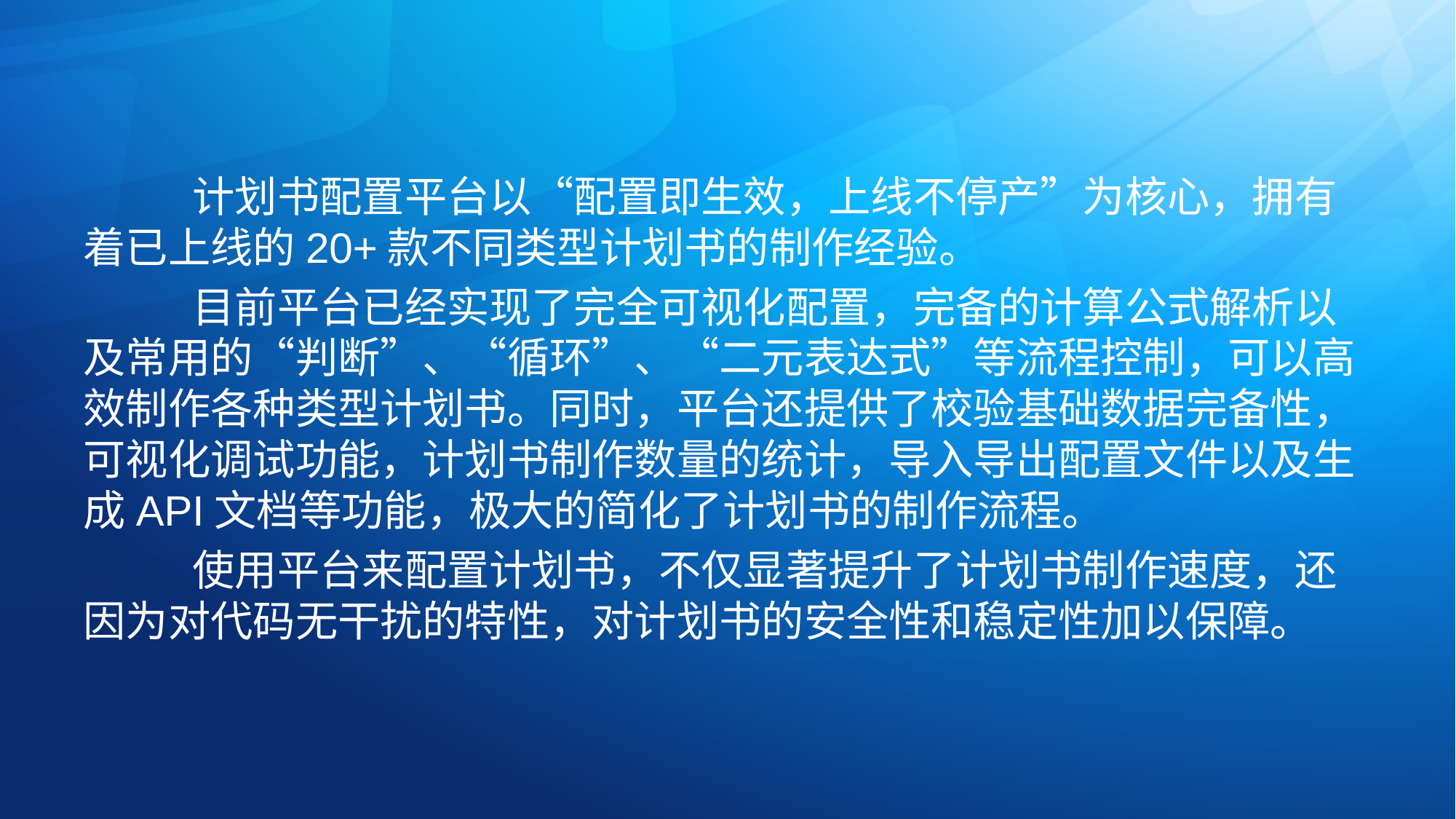

计划书配置平台以“配置即生效，上线不停产”为核心，拥有着已上线的20+款不同类型计划书的制作经验。
	目前平台已经实现了完全可视化配置，完备的计算公式解析以及常用的“判断”、“循环”、“二元表达式”等流程控制，可以高效制作各种类型计划书。同时，平台还提供了校验基础数据完备性，可视化调试功能，计划书制作数量的统计，导入导出配置文件以及生成API文档等功能，极大的简化了计划书的制作流程。
	使用平台来配置计划书，不仅显著提升了计划书制作速度，还因为对代码无干扰的特性，对计划书的安全性和稳定性加以保障。